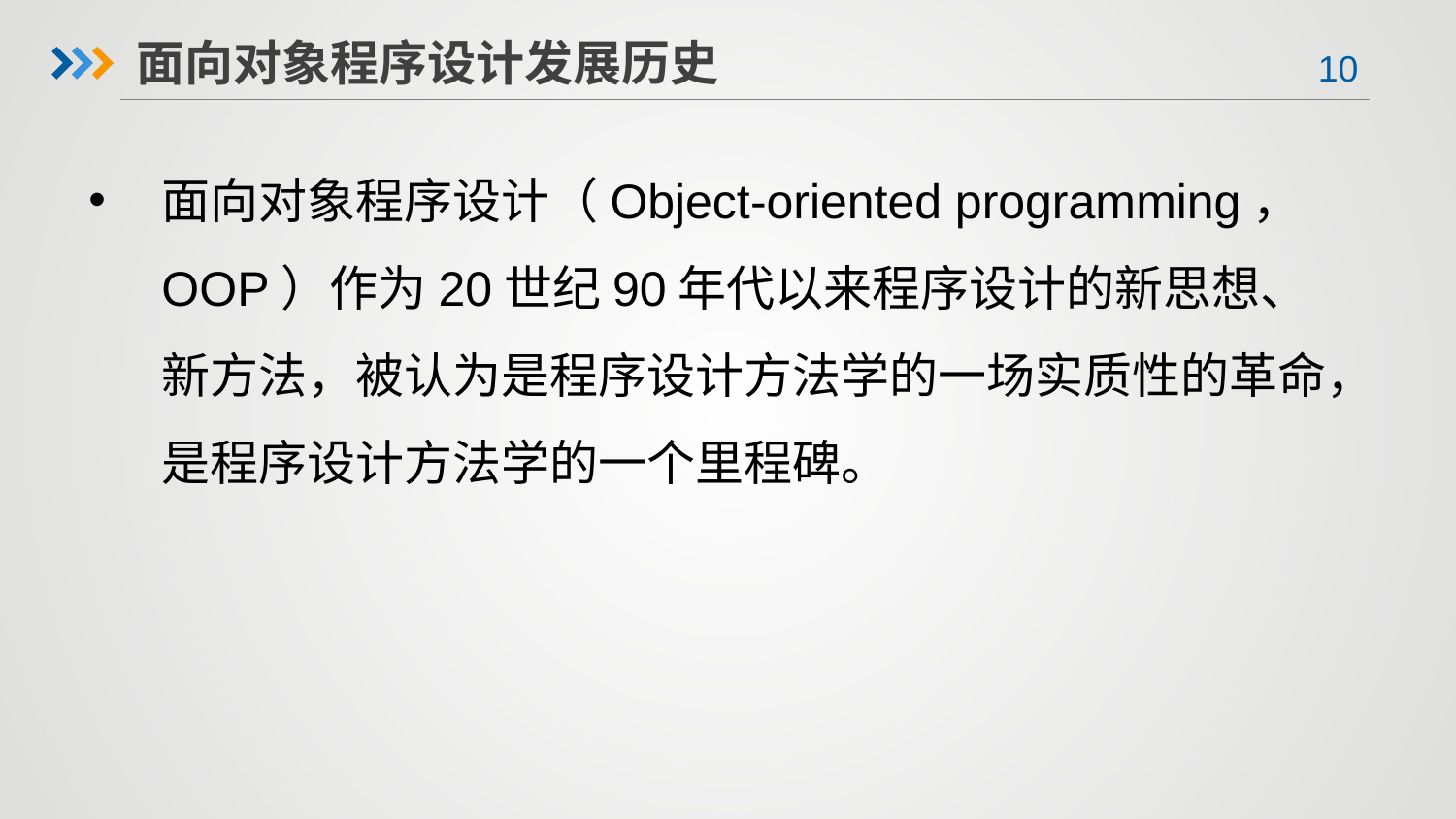

面向对象程序设计发展历史
面向对象程序设计（Object-oriented programming，OOP）作为20世纪90年代以来程序设计的新思想、新方法，被认为是程序设计方法学的一场实质性的革命，是程序设计方法学的一个里程碑。